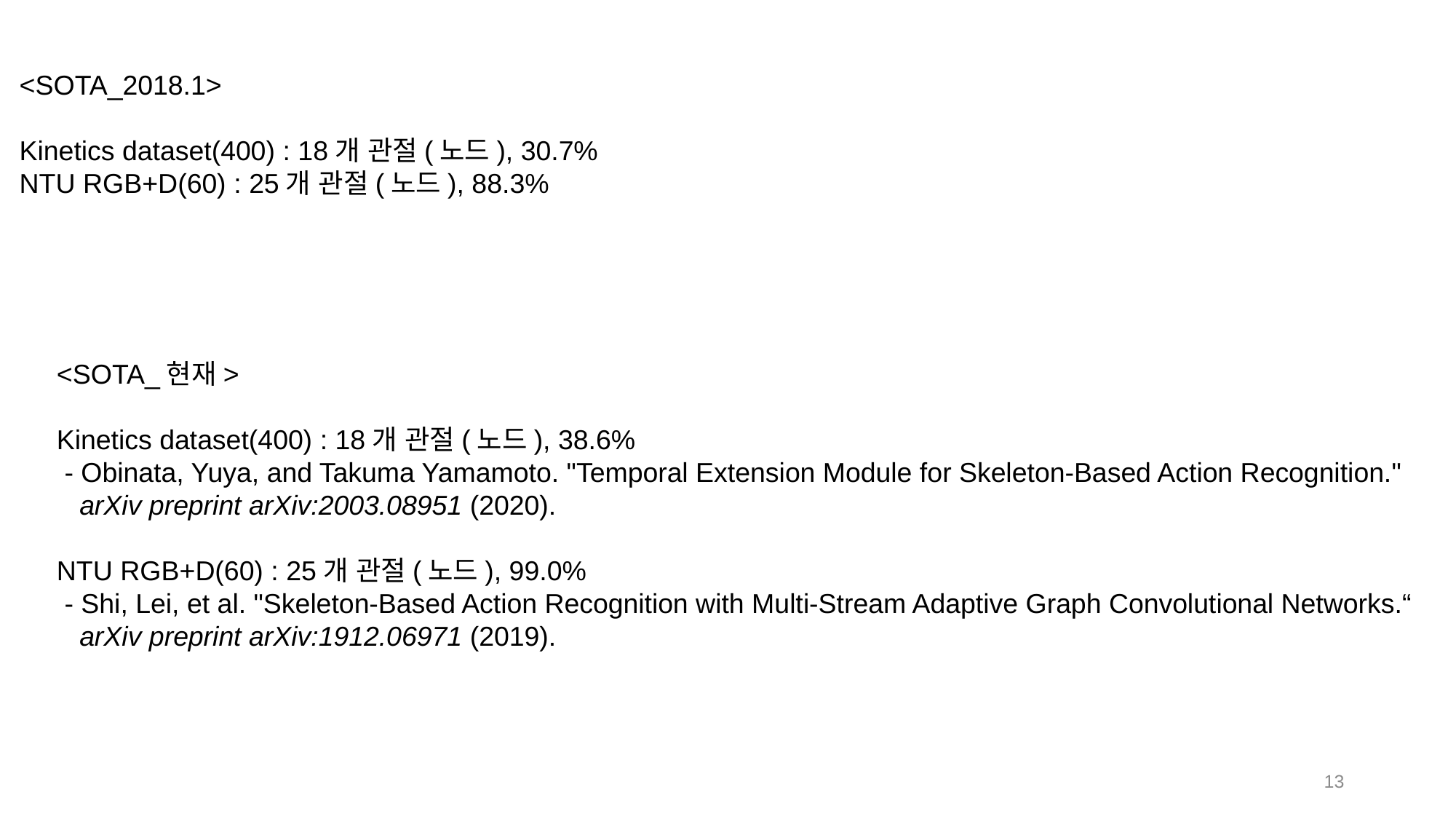

<SOTA_2018.1>

Kinetics dataset(400) : 18개 관절(노드), 30.7%
NTU RGB+D(60) : 25개 관절(노드), 88.3%
<SOTA_현재>

Kinetics dataset(400) : 18개 관절(노드), 38.6%
 - Obinata, Yuya, and Takuma Yamamoto. "Temporal Extension Module for Skeleton-Based Action Recognition."
   arXiv preprint arXiv:2003.08951 (2020).

NTU RGB+D(60) : 25개 관절(노드), 99.0%
 - Shi, Lei, et al. "Skeleton-Based Action Recognition with Multi-Stream Adaptive Graph Convolutional Networks.“
   arXiv preprint arXiv:1912.06971 (2019).
13